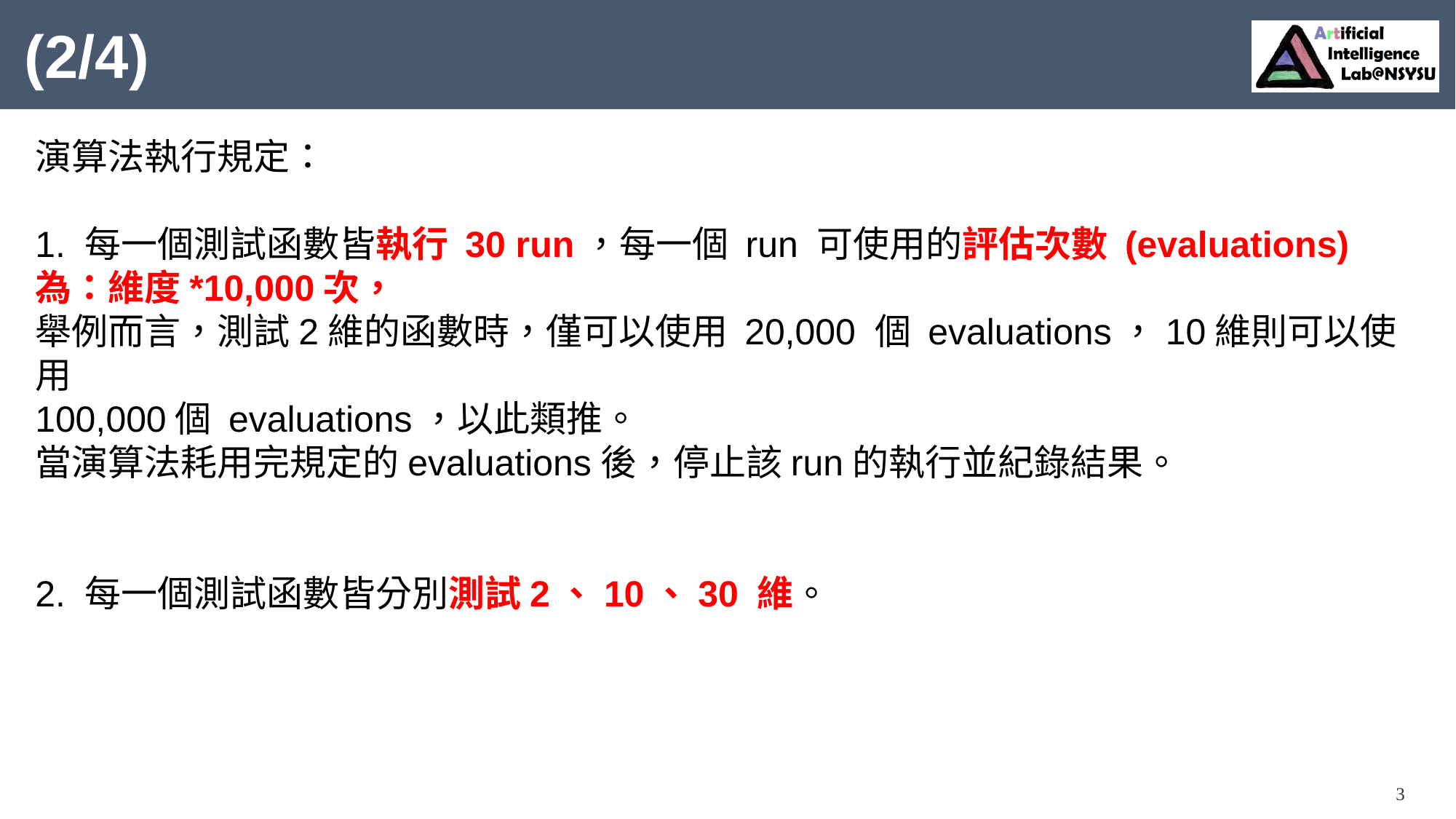

# (2/4)
演算法執行規定：

1. 每一個測試函數皆執行 30 run，每一個 run 可使用的評估次數 (evaluations) 為：維度*10,000次，
舉例而言，測試2維的函數時，僅可以使用 20,000 個 evaluations，10維則可以使用
100,000個 evaluations，以此類推。
當演算法耗用完規定的evaluations後，停止該run的執行並紀錄結果。

2. 每一個測試函數皆分別測試2、10、30 維。
3